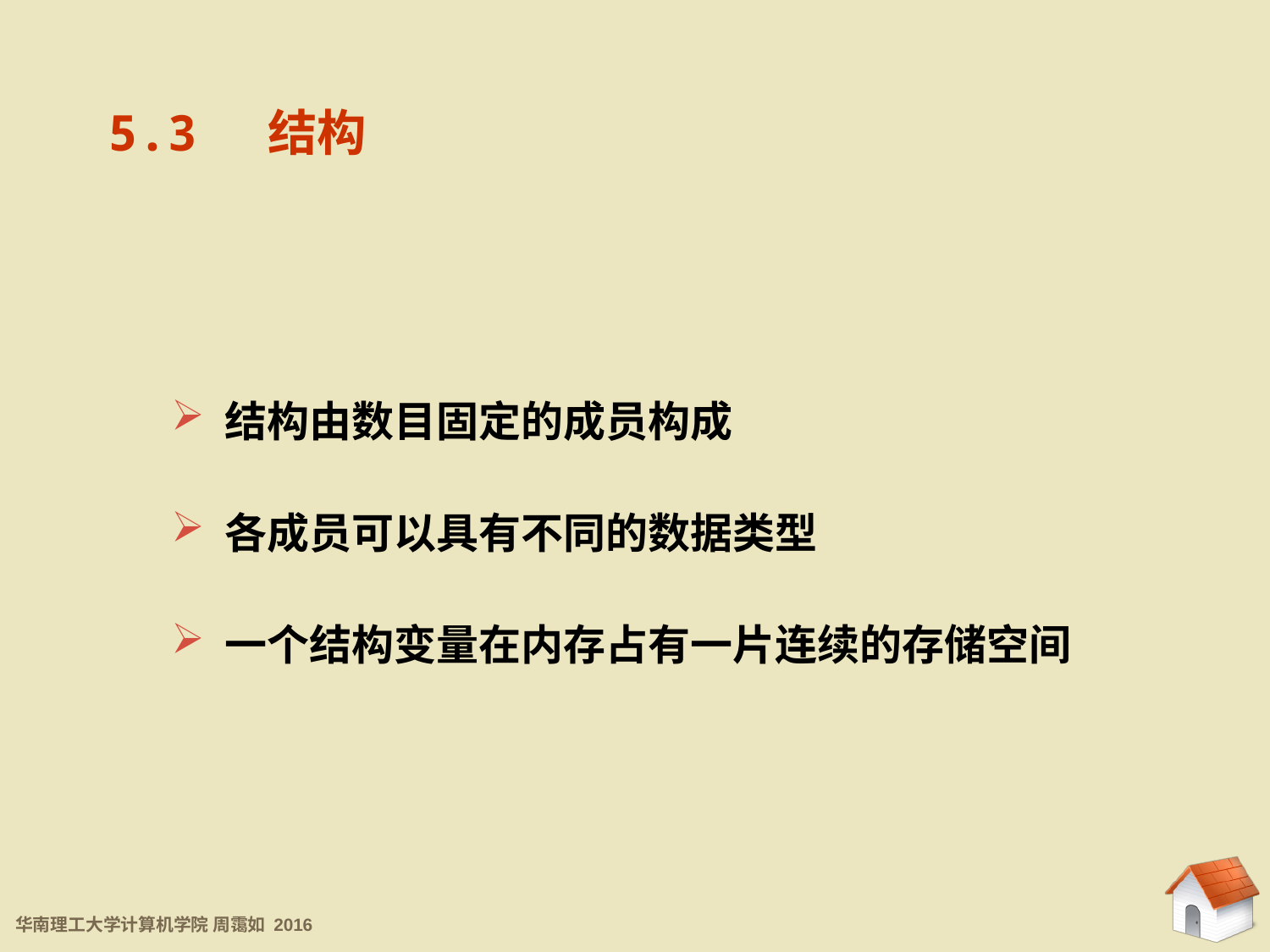

5.3  结构
 结构由数目固定的成员构成
 各成员可以具有不同的数据类型
 一个结构变量在内存占有一片连续的存储空间